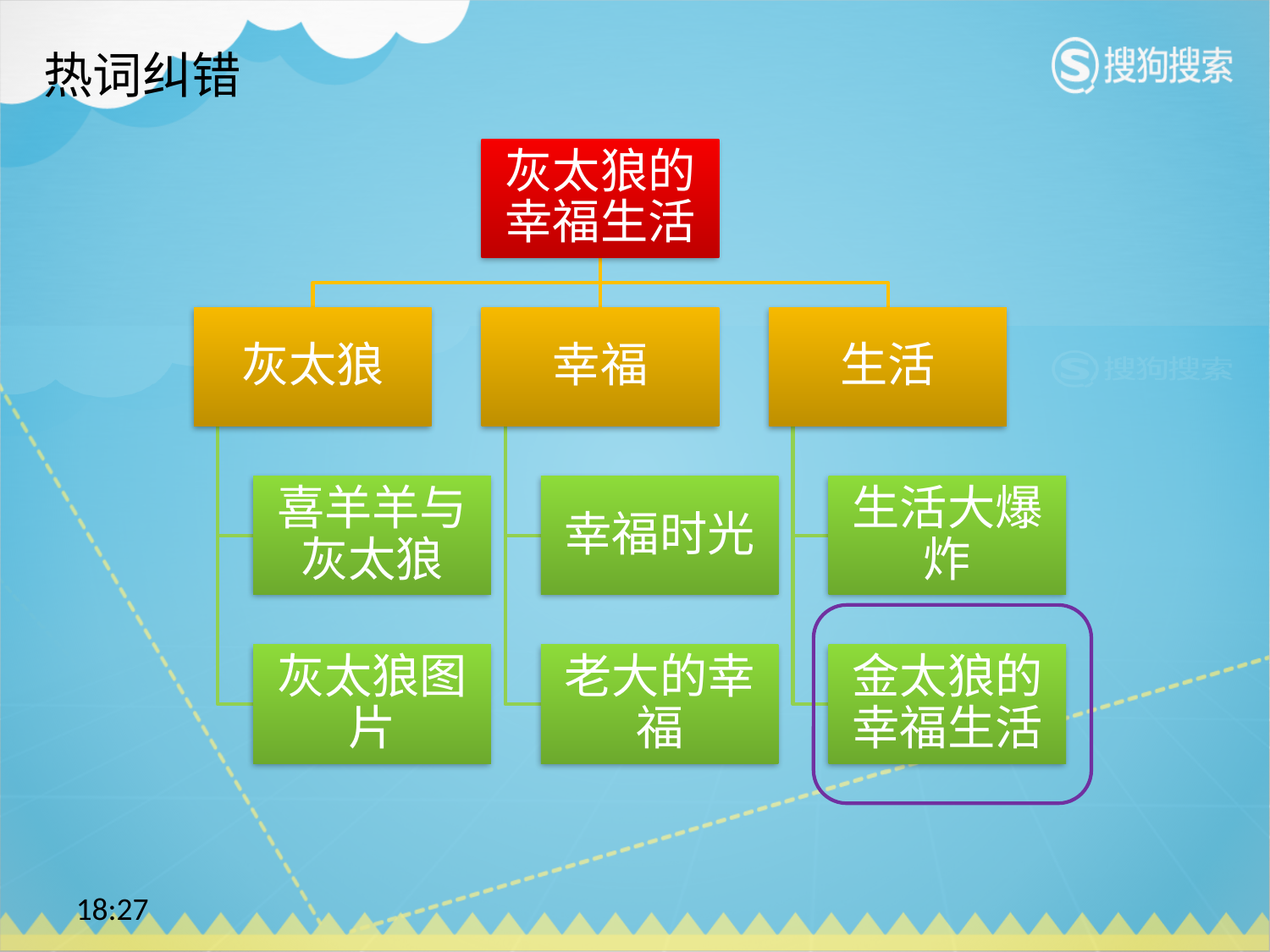

# 热词纠错
灰太狼的幸福生活
灰太狼
喜羊羊与灰太狼
灰太狼图片
幸福
幸福时光
老大的幸福
生活
生活大爆炸
金太狼的幸福生活

18:27